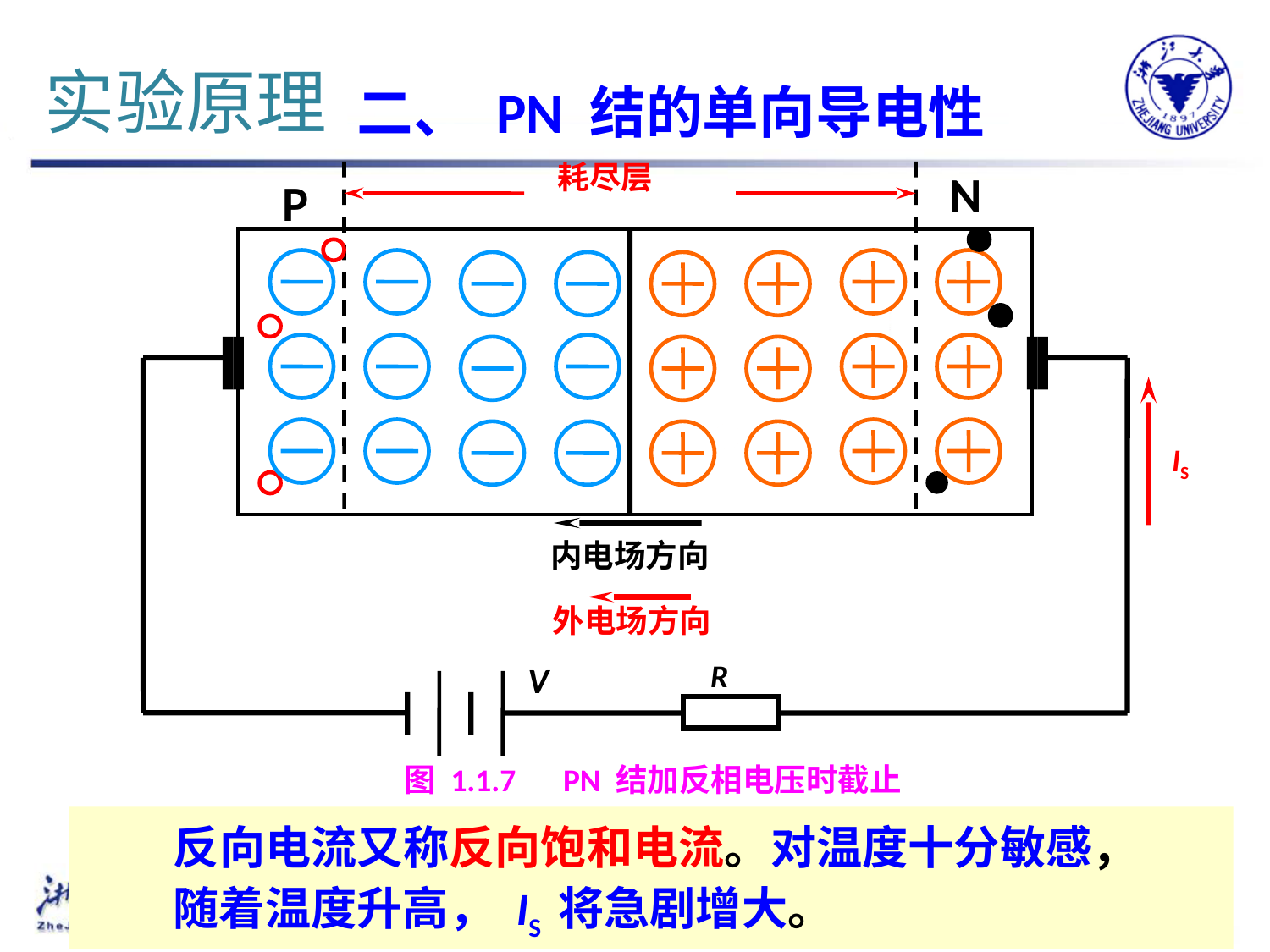

# 实验原理
二、 PN 结的单向导电性
　耗尽层

N
P

IS

内电场方向

外电场方向

R
V

图 1.1.7　PN 结加反相电压时截止
　　反向电流又称反向饱和电流。对温度十分敏感，
　　随着温度升高， IS 将急剧增大。